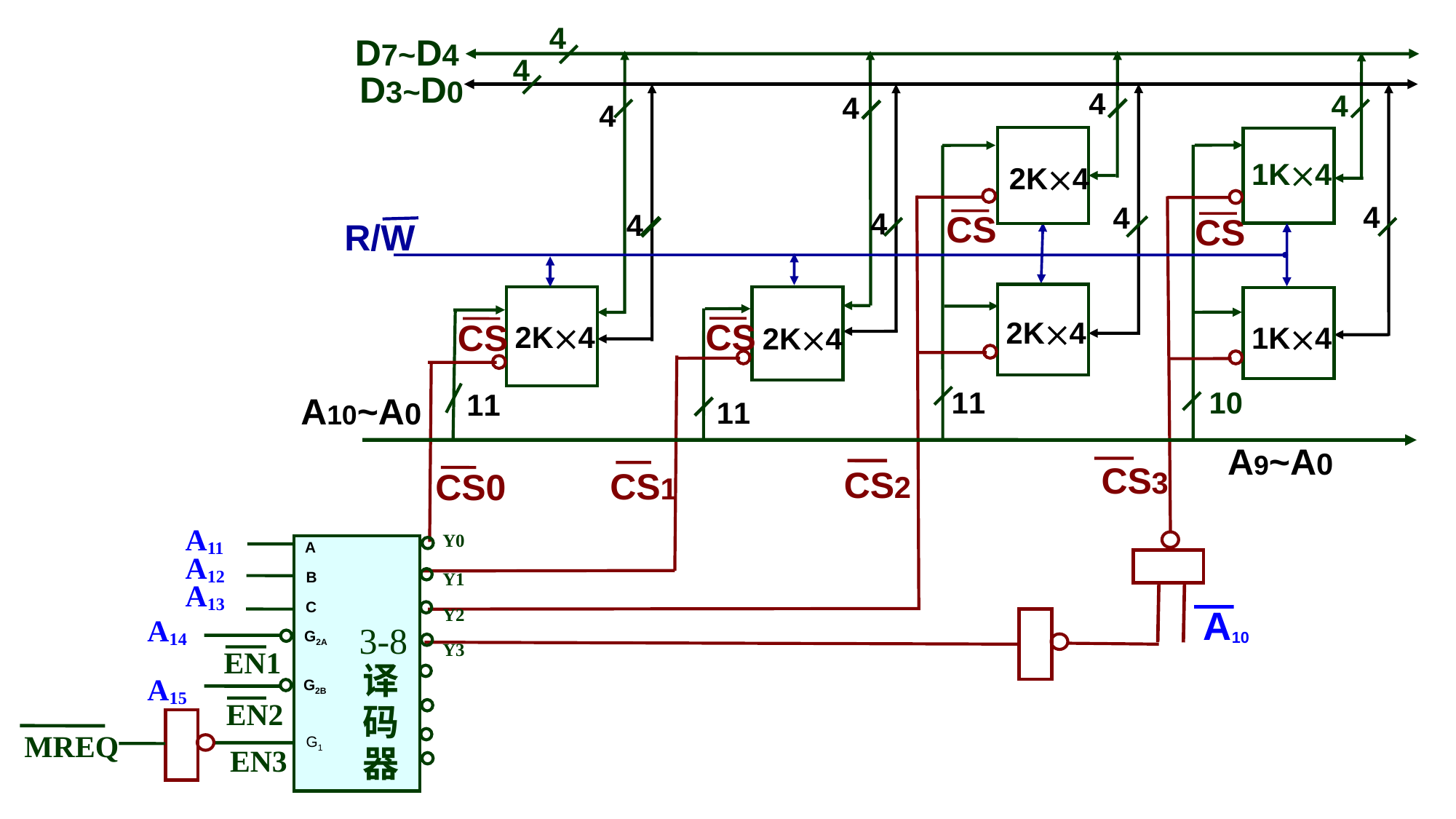

4
D7~D4
4

D3~D0

4
4
4

4

 1K×4
 2K×4

4
4

4
4
CS
CS
R/W

CS

 2K×4

CS

 2K×4
 1K×4
 2K×4

11
10
11
A10~A0

11

A9~A0

CS3
CS2
CS1

CS0

Y0

Y1

Y2

Y3

A11 A12
A13
      3-8
      译
      码
      器

EN1

EN2

MREQ

EN3

A

B

C
A10

A14

A15
G2A

G2B
G1